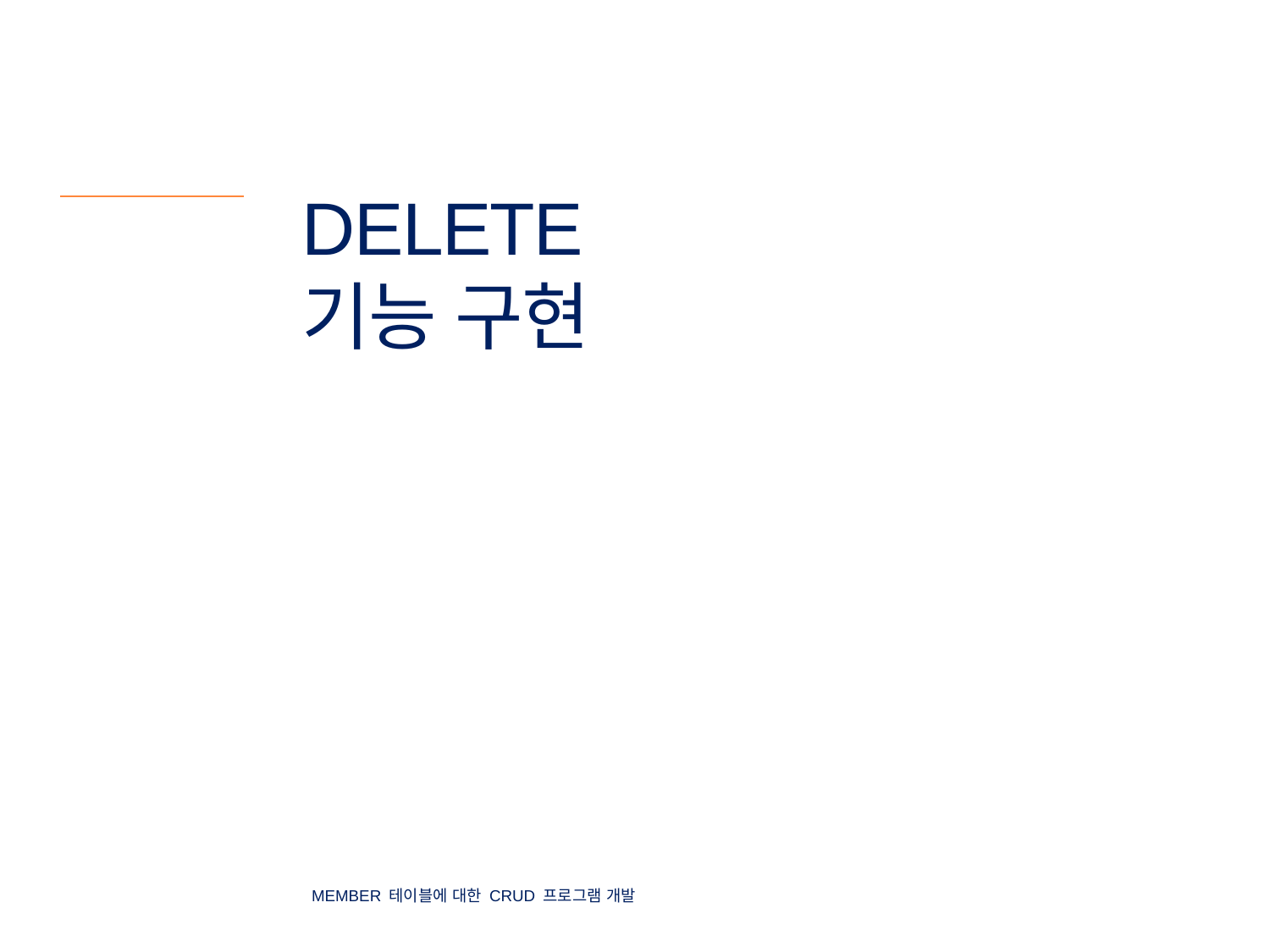

DELETE
기능 구현
MEMBER 테이블에 대한 CRUD 프로그램 개발